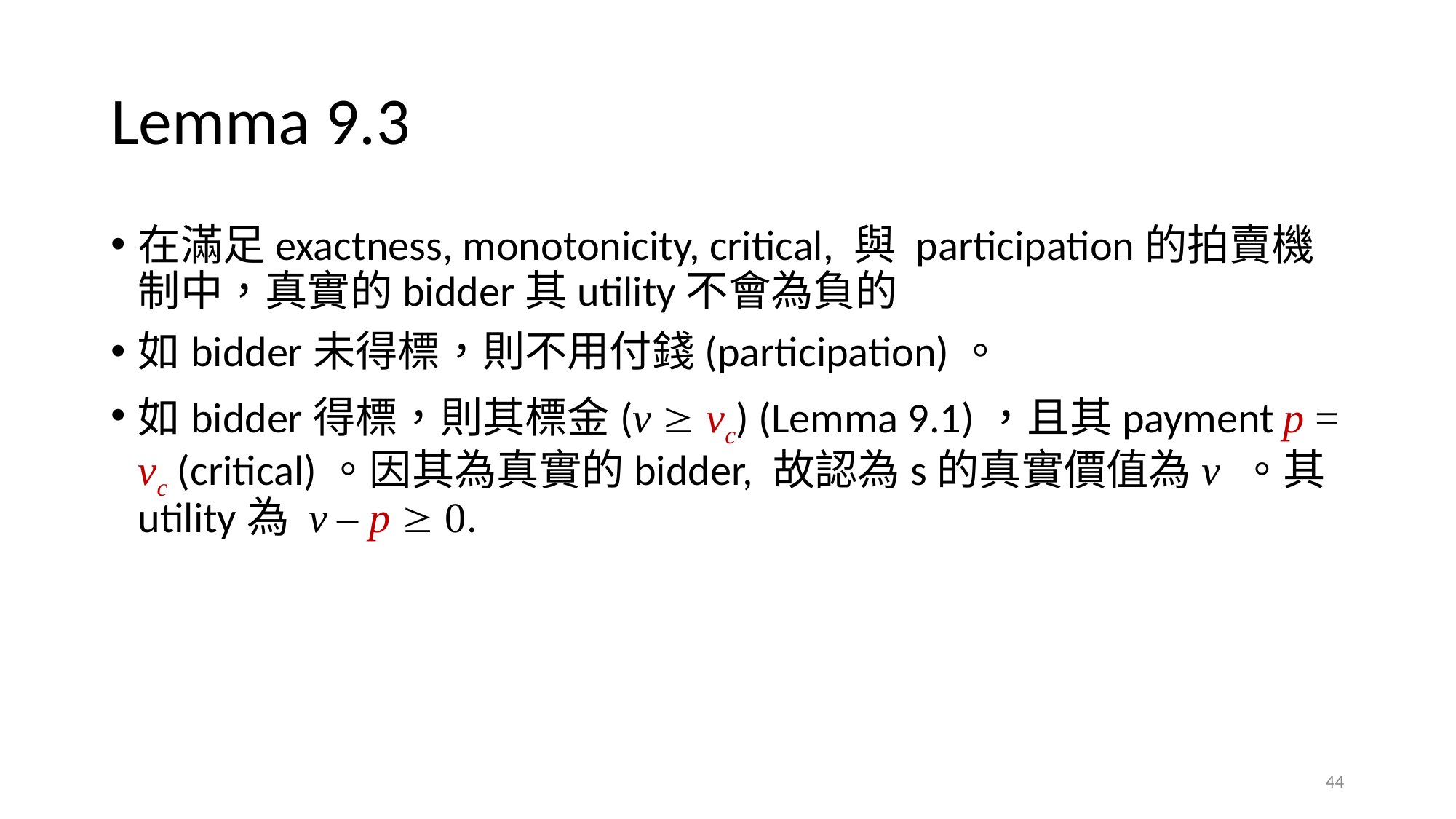

# Lemma 9.3
在滿足exactness, monotonicity, critical, 與 participation的拍賣機制中，真實的bidder其utility不會為負的
如bidder未得標，則不用付錢(participation)。
如bidder得標，則其標金(v ≥ vc) (Lemma 9.1)，且其payment p = vc (critical)。因其為真實的bidder, 故認為s的真實價值為v 。其utility為 v – p ≥ 0.
44